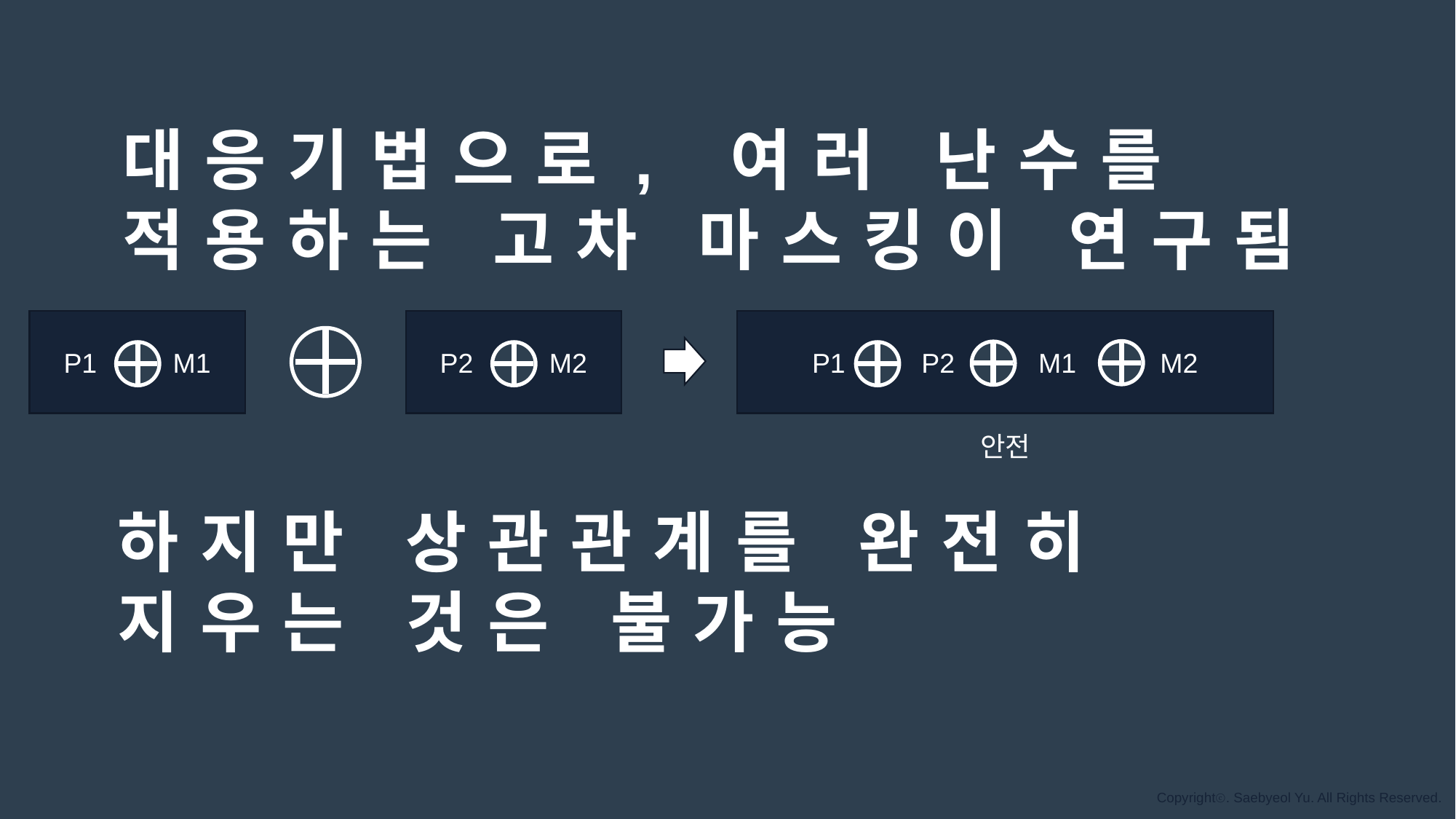

대응기법으로, 여러 난수를
적용하는 고차 마스킹이 연구됨
P1          M1
P2          M2
P1          P2           M1           M2

안전
하지만 상관관계를 완전히
지우는 것은 불가능